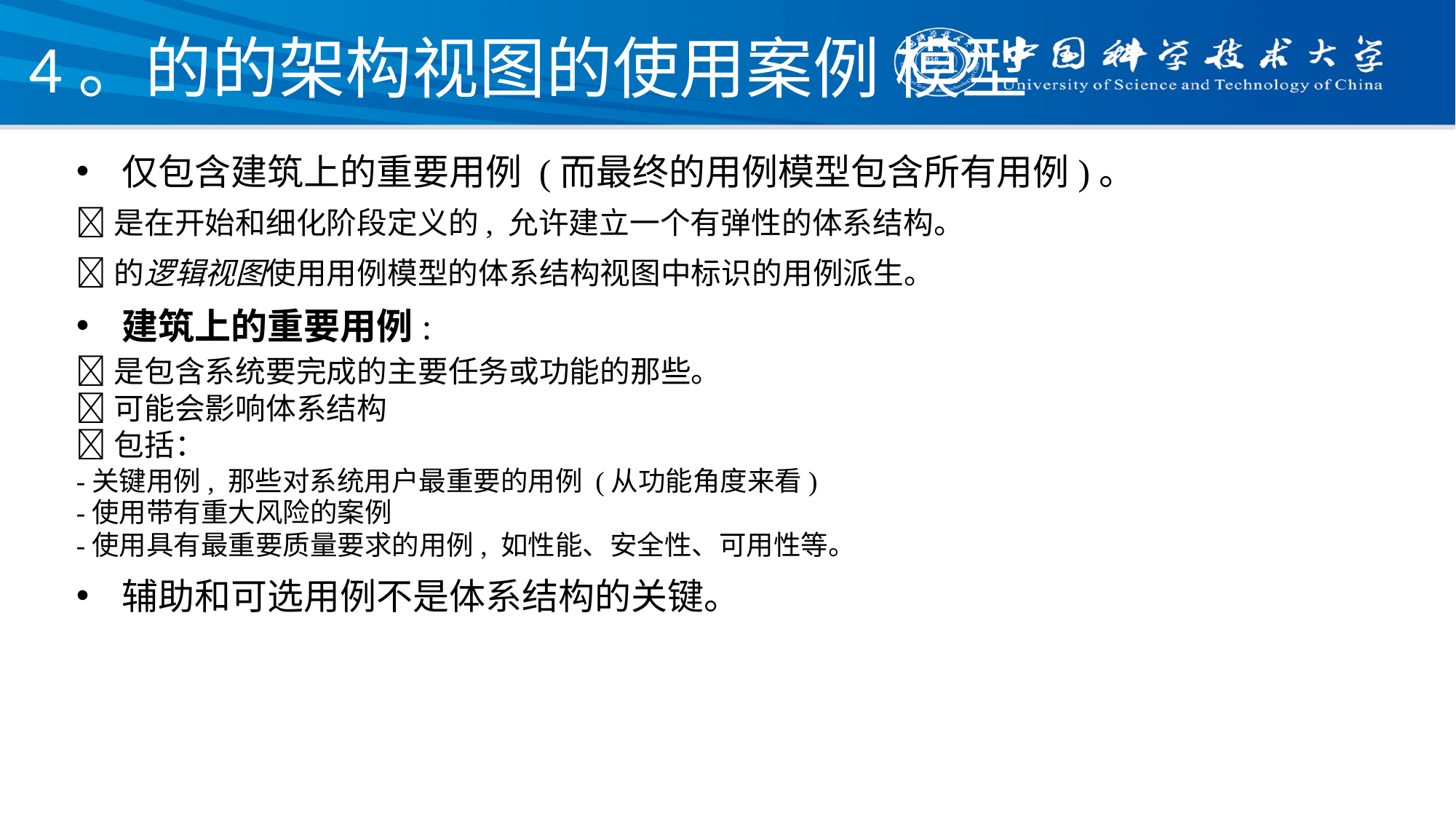

# 4。的的架构视图的使用案例 模型
仅包含建筑上的重要用例 (而最终的用例模型包含所有用例)。
÷是在开始和细化阶段定义的, 允许建立一个有弹性的体系结构。
÷的逻辑视图使用用例模型的体系结构视图中标识的用例派生。
建筑上的重要用例:
÷是包含系统要完成的主要任务或功能的那些。
÷可能会影响体系结构
÷包括：
-关键用例, 那些对系统用户最重要的用例 (从功能角度来看)
-使用带有重大风险的案例
-使用具有最重要质量要求的用例, 如性能、安全性、可用性等。
辅助和可选用例不是体系结构的关键。